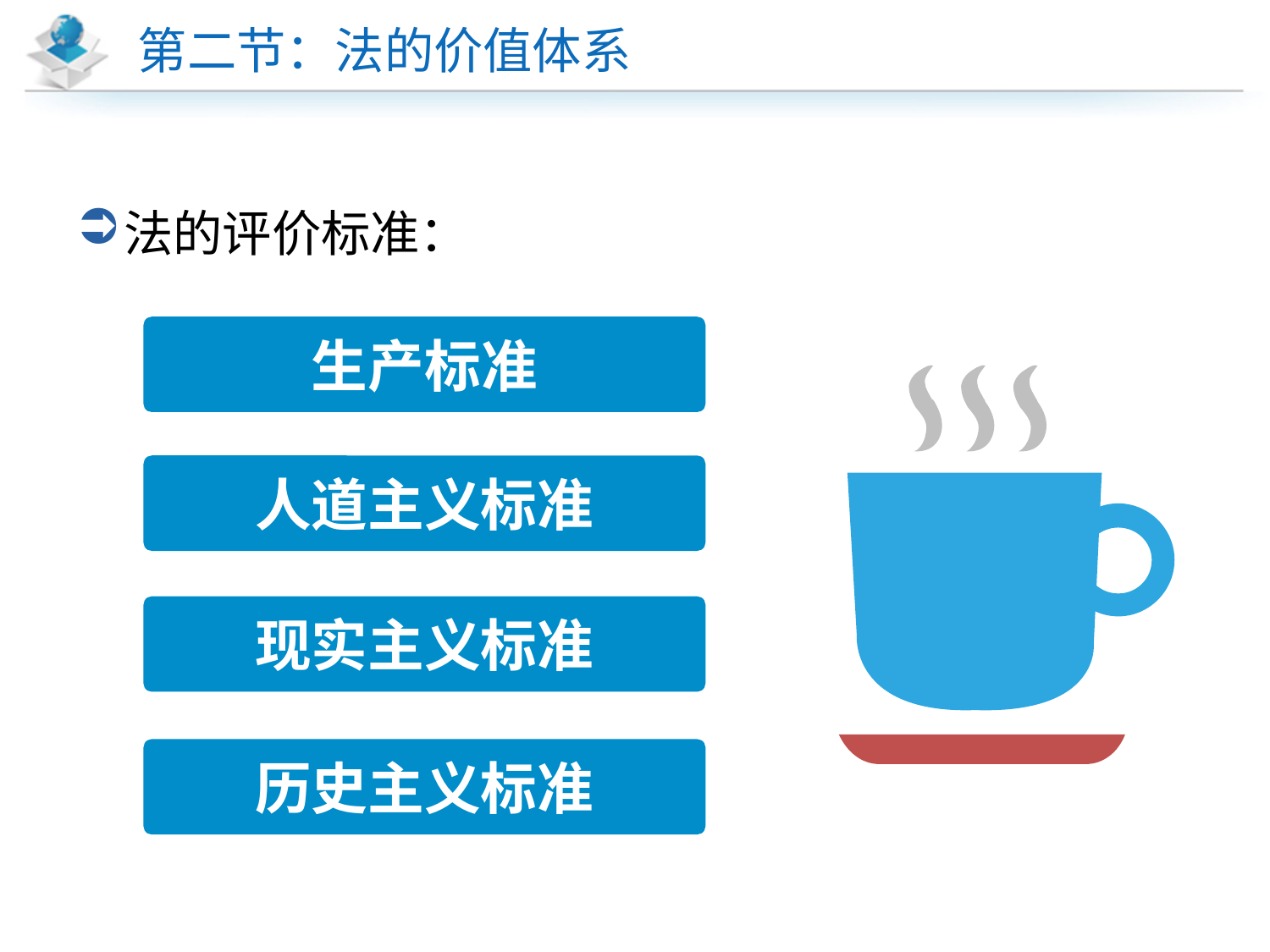

# 第二节：法的价值体系
法的评价标准：
生产标准

人道主义标准
现实主义标准
历史主义标准